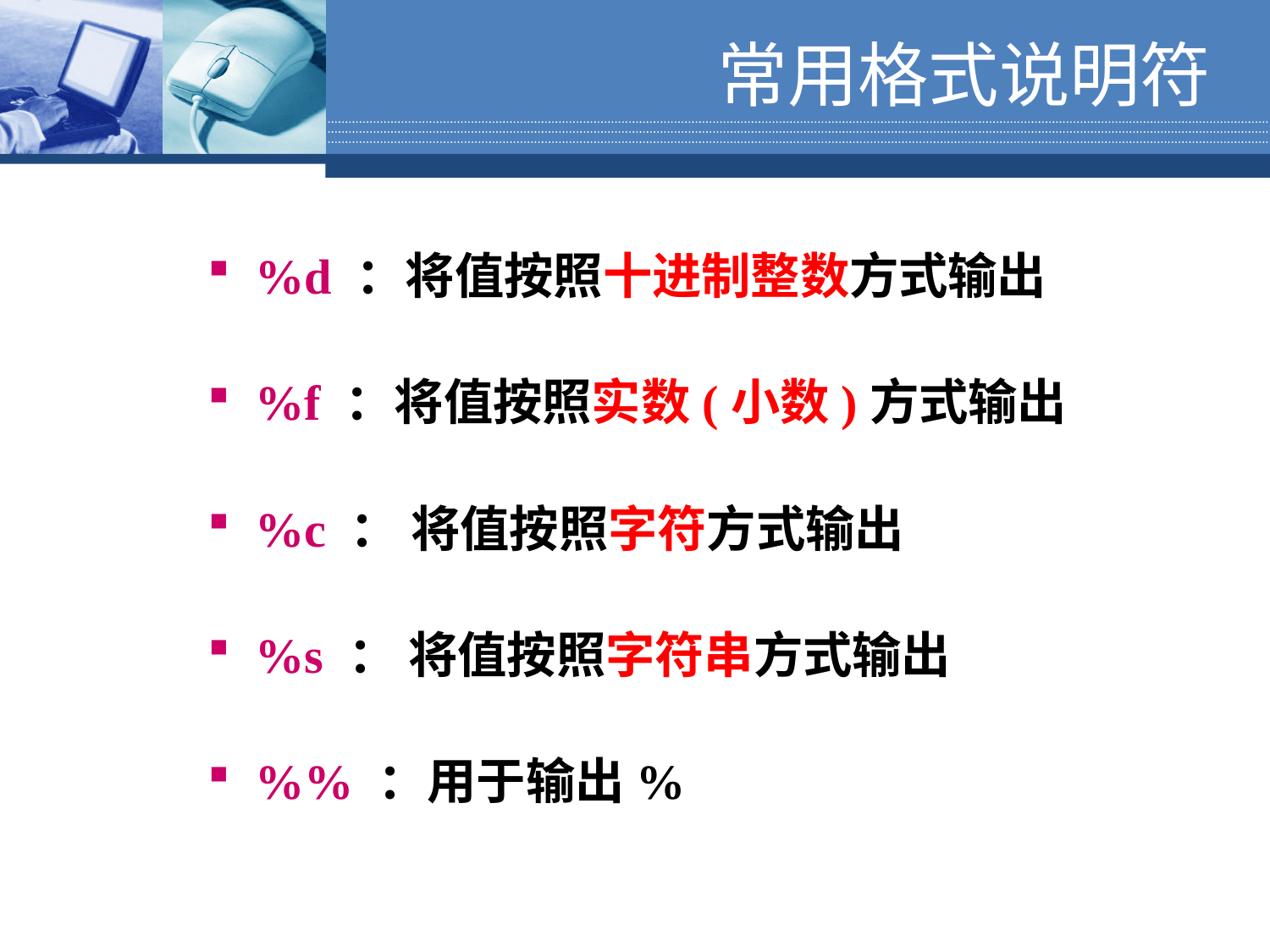

# 常用格式说明符
%d ：将值按照十进制整数方式输出

%f ：将值按照实数(小数)方式输出

%c ： 将值按照字符方式输出

%s ： 将值按照字符串方式输出

%% ：用于输出%